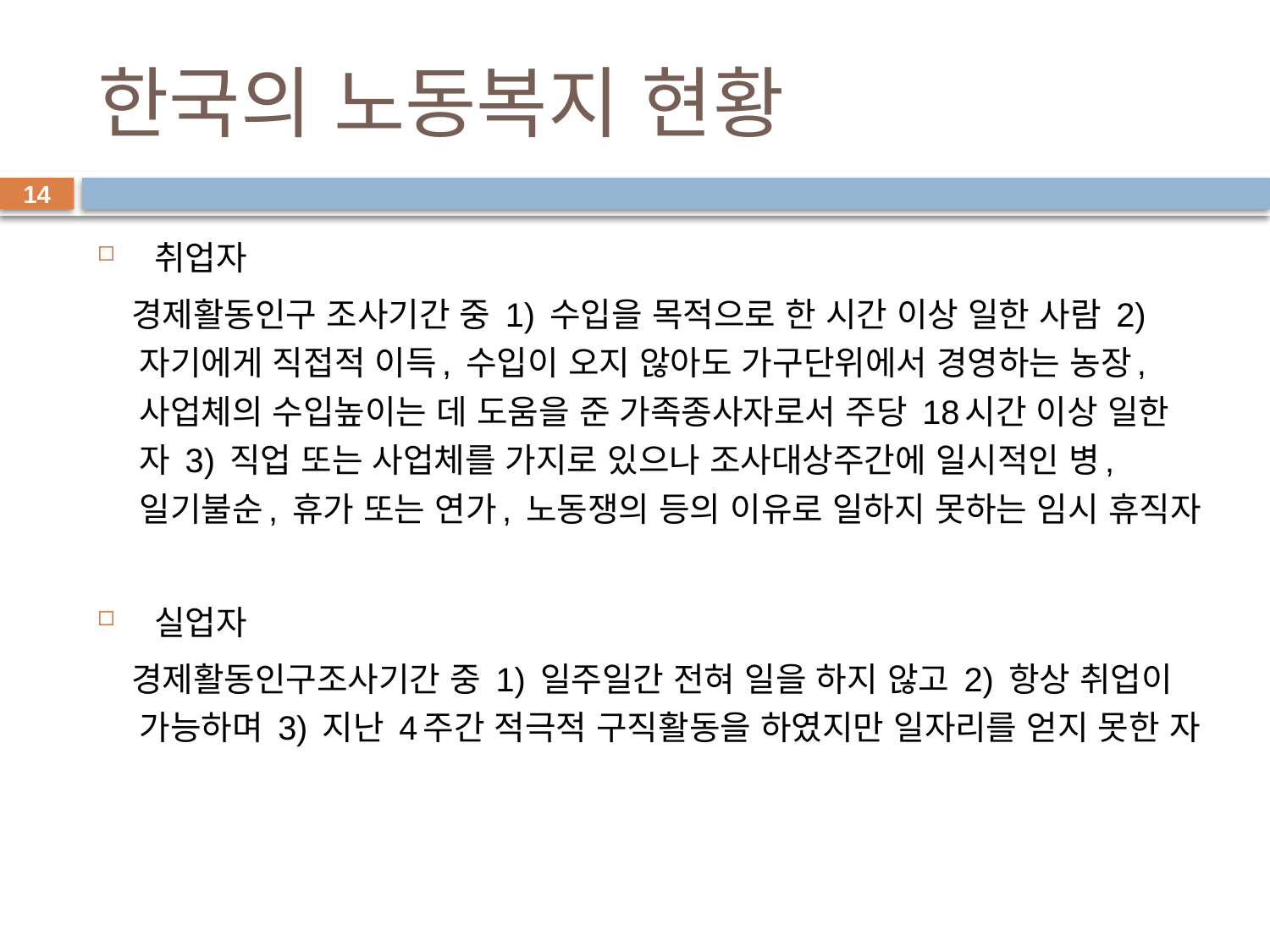

# 한국의 노동복지 현황
14
 취업자
   경제활동인구 조사기간 중 1) 수입을 목적으로 한 시간 이상 일한 사람 2) 자기에게 직접적 이득, 수입이 오지 않아도 가구단위에서 경영하는 농장, 사업체의 수입높이는 데 도움을 준 가족종사자로서 주당 18시간 이상 일한 자 3) 직업 또는 사업체를 가지로 있으나 조사대상주간에 일시적인 병, 일기불순, 휴가 또는 연가, 노동쟁의 등의 이유로 일하지 못하는 임시 휴직자

 실업자
   경제활동인구조사기간 중 1) 일주일간 전혀 일을 하지 않고 2) 항상 취업이 가능하며 3) 지난 4주간 적극적 구직활동을 하였지만 일자리를 얻지 못한 자